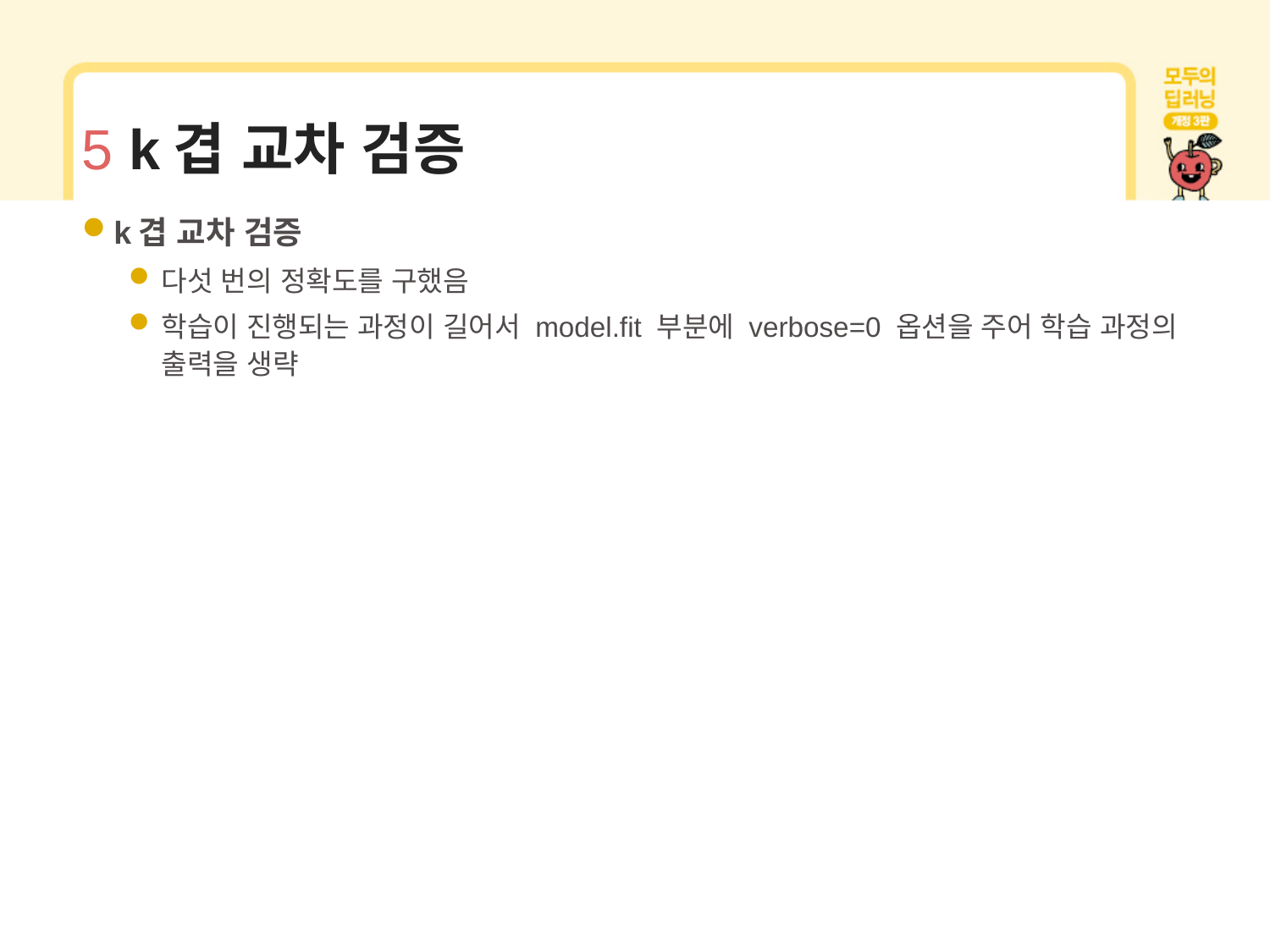

# 5 k겹 교차 검증
k겹 교차 검증
다섯 번의 정확도를 구했음
학습이 진행되는 과정이 길어서 model.fit 부분에 verbose=0 옵션을 주어 학습 과정의 출력을 생략